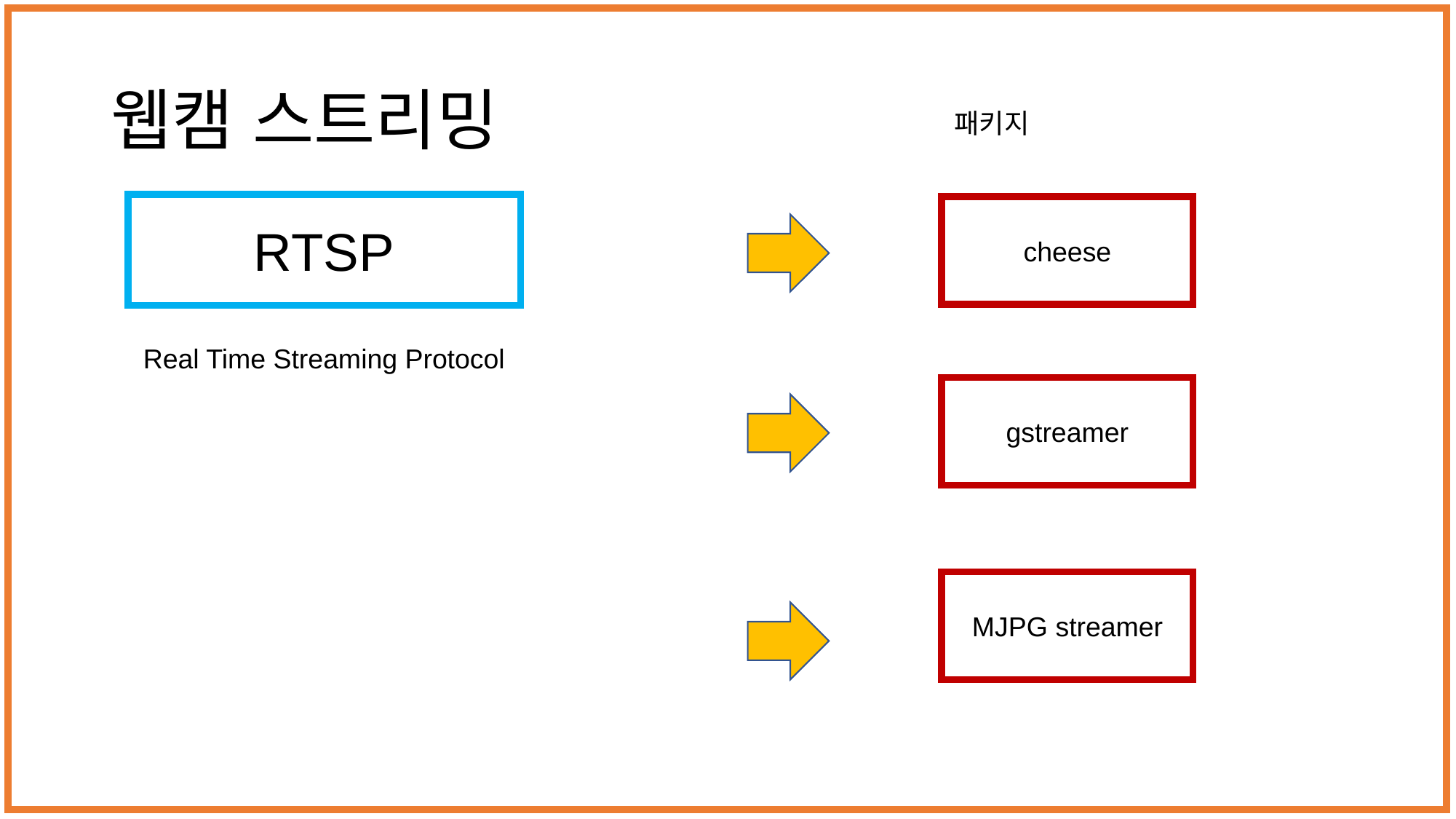

# 웹캠 스트리밍
패키지
RTSP
cheese

Real Time Streaming Protocol
gstreamer

MJPG streamer